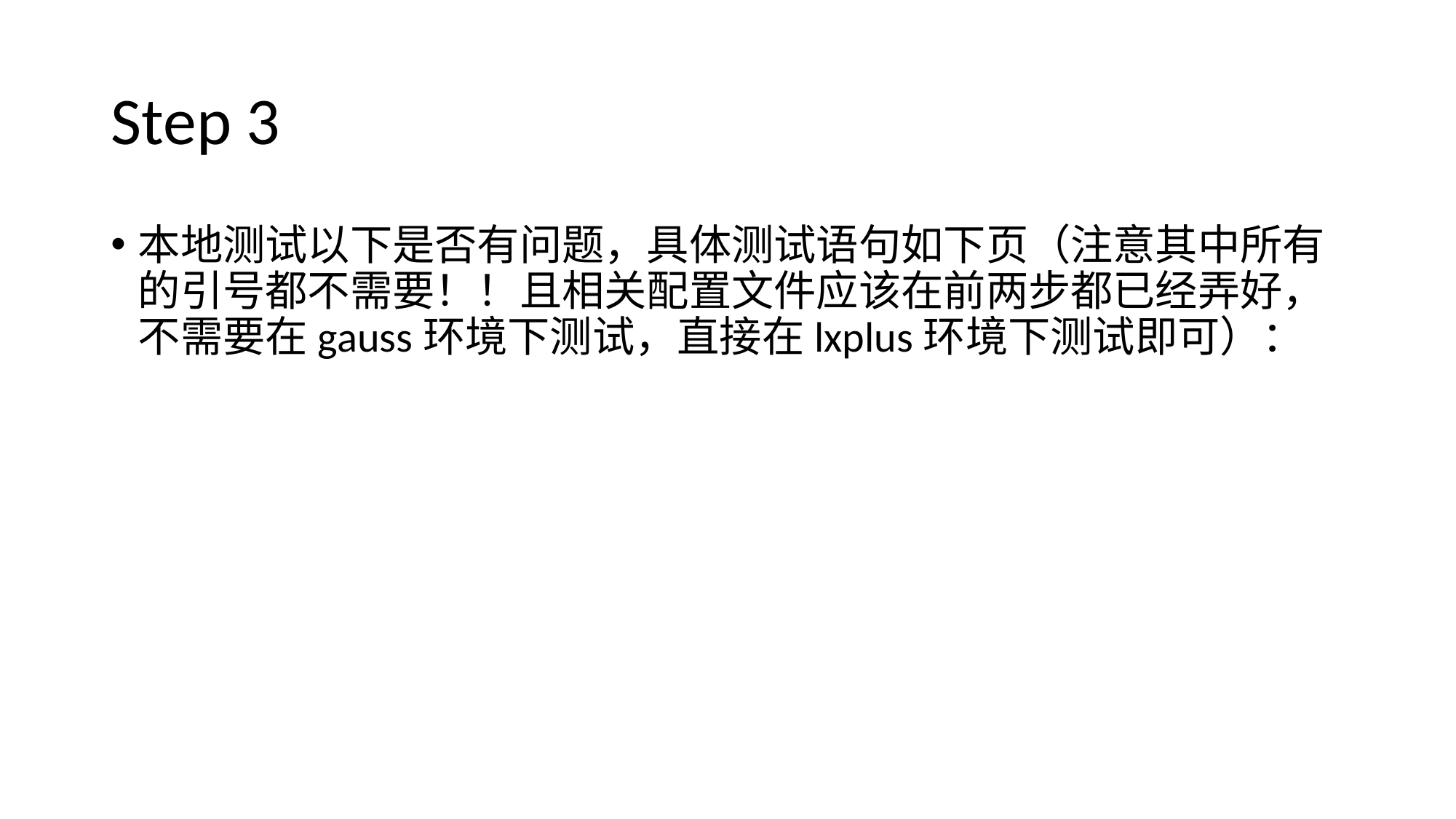

# Step 3
本地测试以下是否有问题，具体测试语句如下页（注意其中所有的引号都不需要！！且相关配置文件应该在前两步都已经弄好，不需要在gauss环境下测试，直接在lxplus环境下测试即可）：